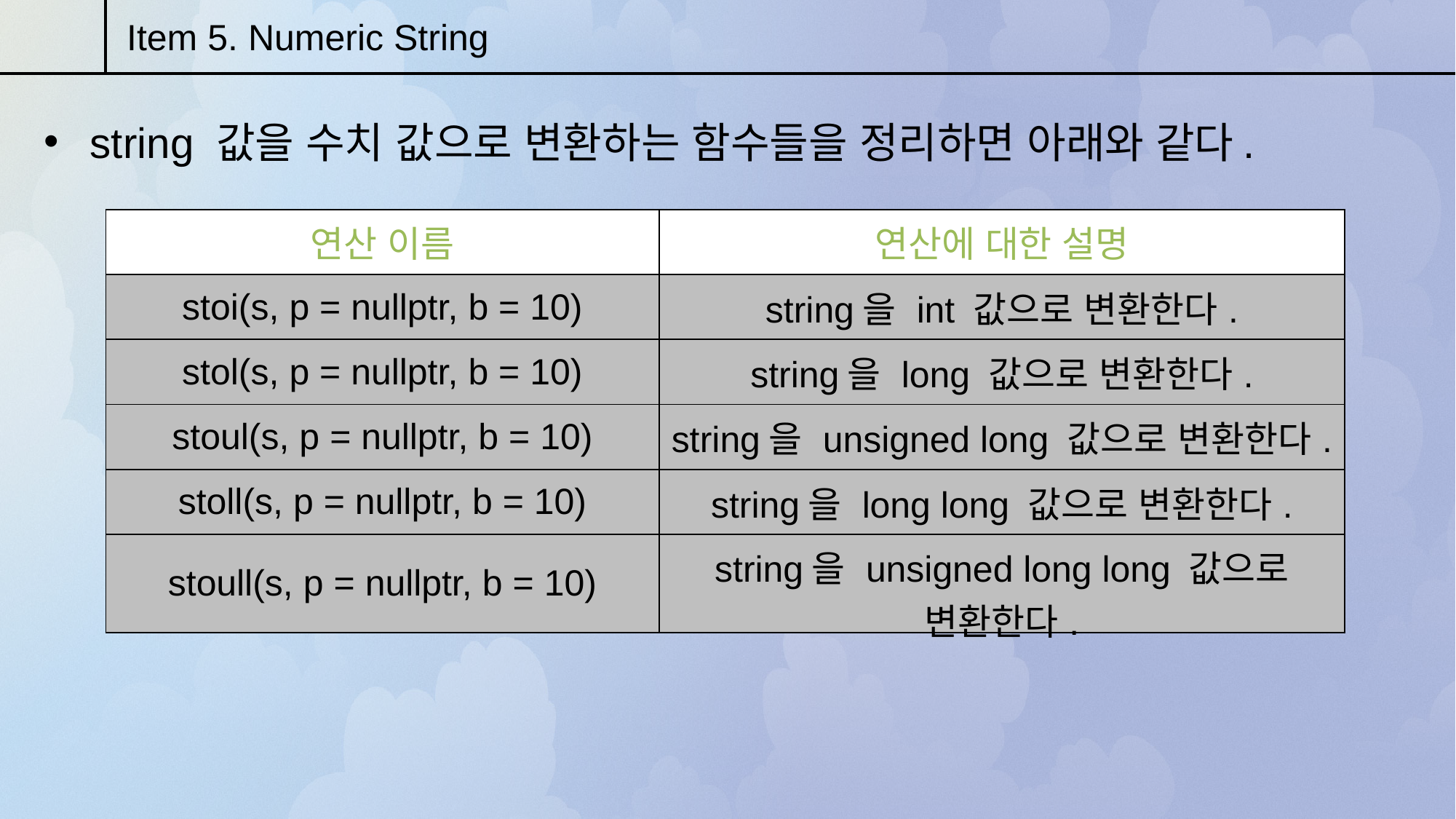

Item 5. Numeric String
 string 값을 수치 값으로 변환하는 함수들을 정리하면 아래와 같다.
| 연산 이름 | 연산에 대한 설명 |
| --- | --- |
| stoi(s, p = nullptr, b = 10) | string을 int 값으로 변환한다. |
| stol(s, p = nullptr, b = 10) | string을 long 값으로 변환한다. |
| stoul(s, p = nullptr, b = 10) | string을 unsigned long 값으로 변환한다. |
| stoll(s, p = nullptr, b = 10) | string을 long long 값으로 변환한다. |
| stoull(s, p = nullptr, b = 10) | string을 unsigned long long 값으로 변환한다. |